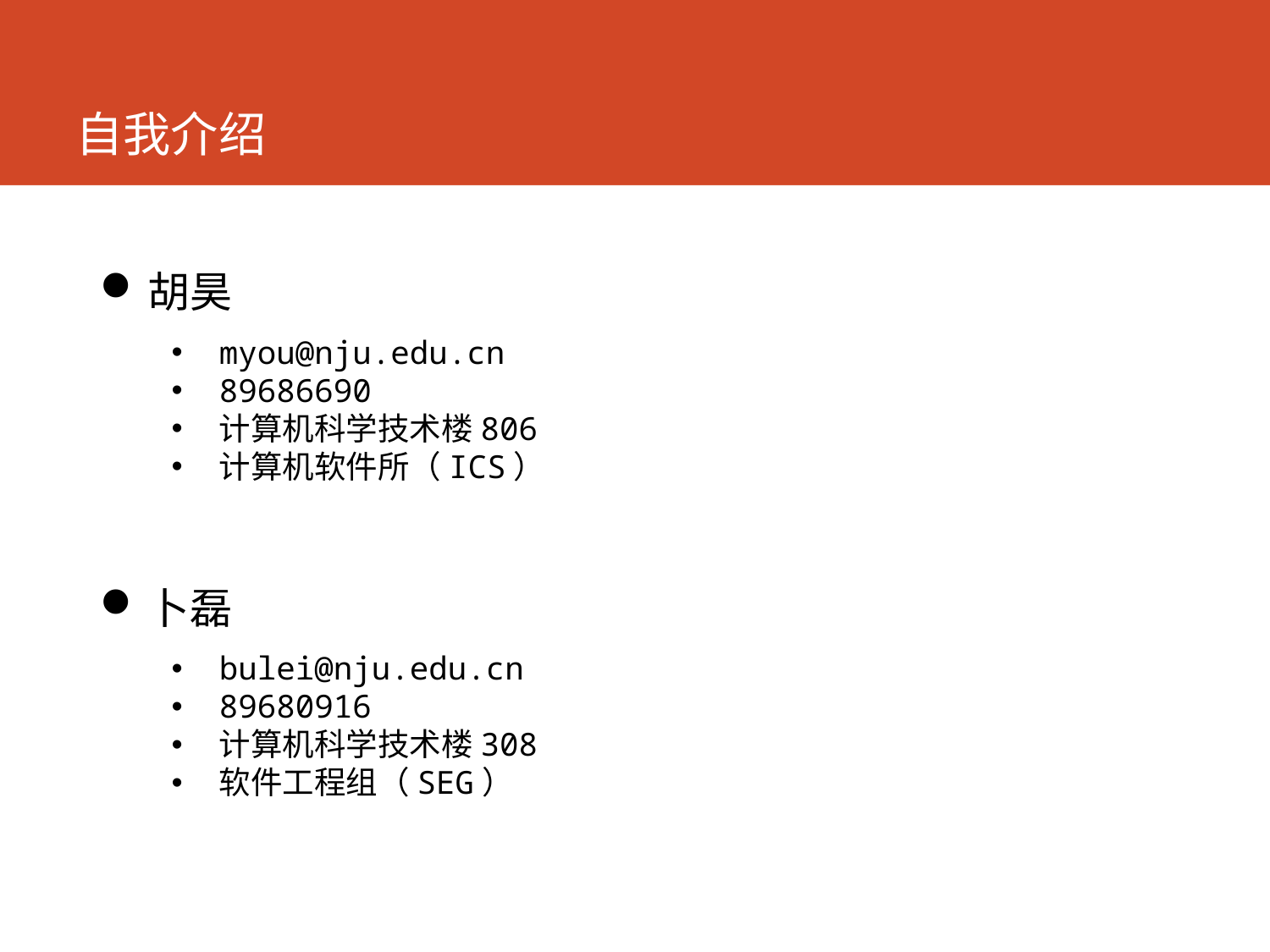

# 自我介绍
胡昊
myou@nju.edu.cn
89686690
计算机科学技术楼806
计算机软件所（ICS）

卜磊
bulei@nju.edu.cn
89680916
计算机科学技术楼308
软件工程组（SEG）